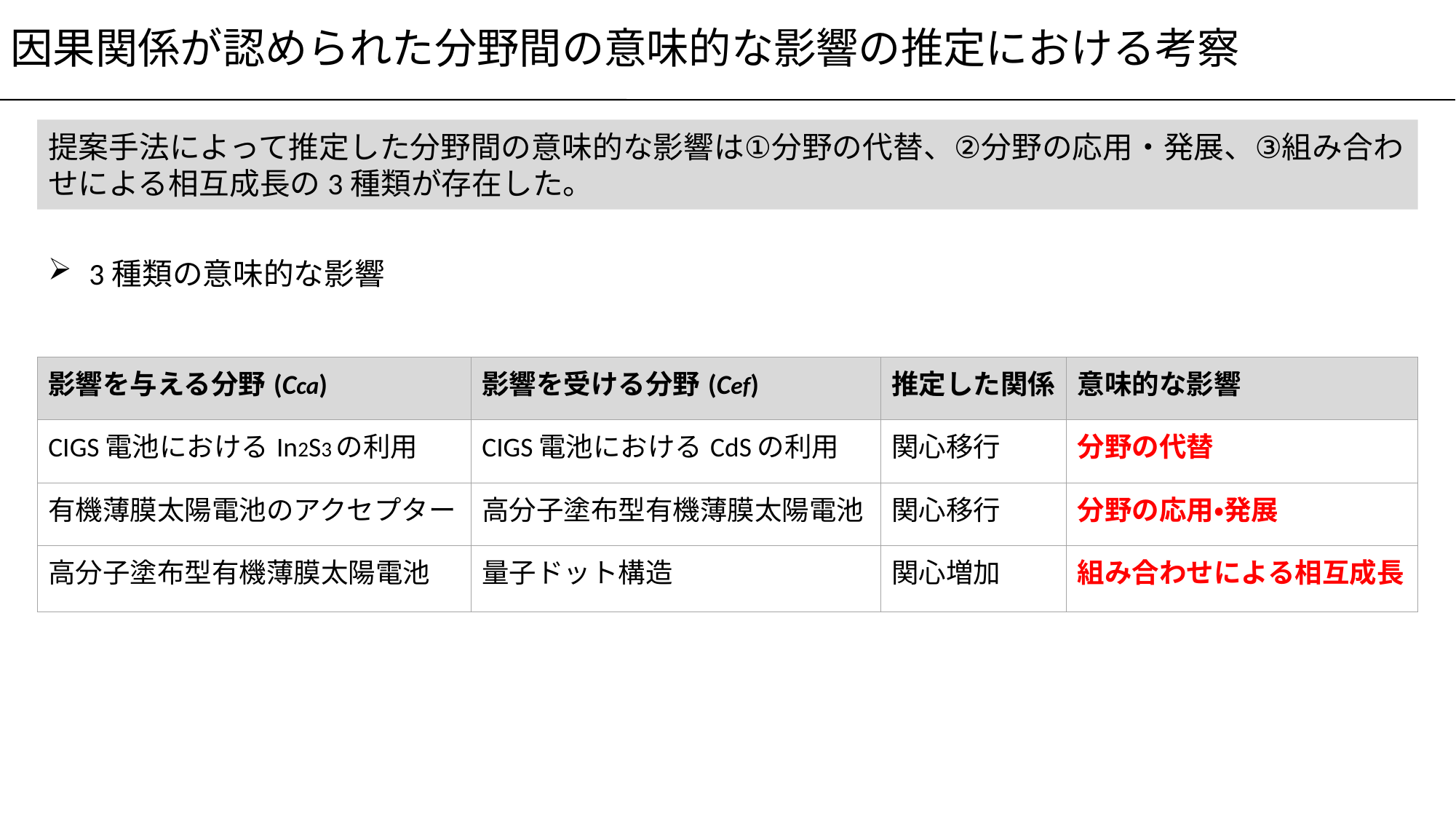

因果関係が認められた分野間の意味的な影響の推定における考察
提案手法によって推定した分野間の意味的な影響は①分野の代替、②分野の応用・発展、③組み合わせによる相互成長の3種類が存在した。
3種類の意味的な影響
| 影響を与える分野(Cca) | 影響を受ける分野(Cef) | 推定した関係 | 意味的な影響 |
| --- | --- | --- | --- |
| CIGS電池におけるIn2S3の利用 | CIGS電池におけるCdSの利用 | 関心移行 | 分野の代替 |
| 有機薄膜太陽電池のアクセプター | 高分子塗布型有機薄膜太陽電池 | 関心移行 | 分野の応用・発展 |
| 高分子塗布型有機薄膜太陽電池 | 量子ドット構造 | 関心増加 | 組み合わせによる相互成長 |